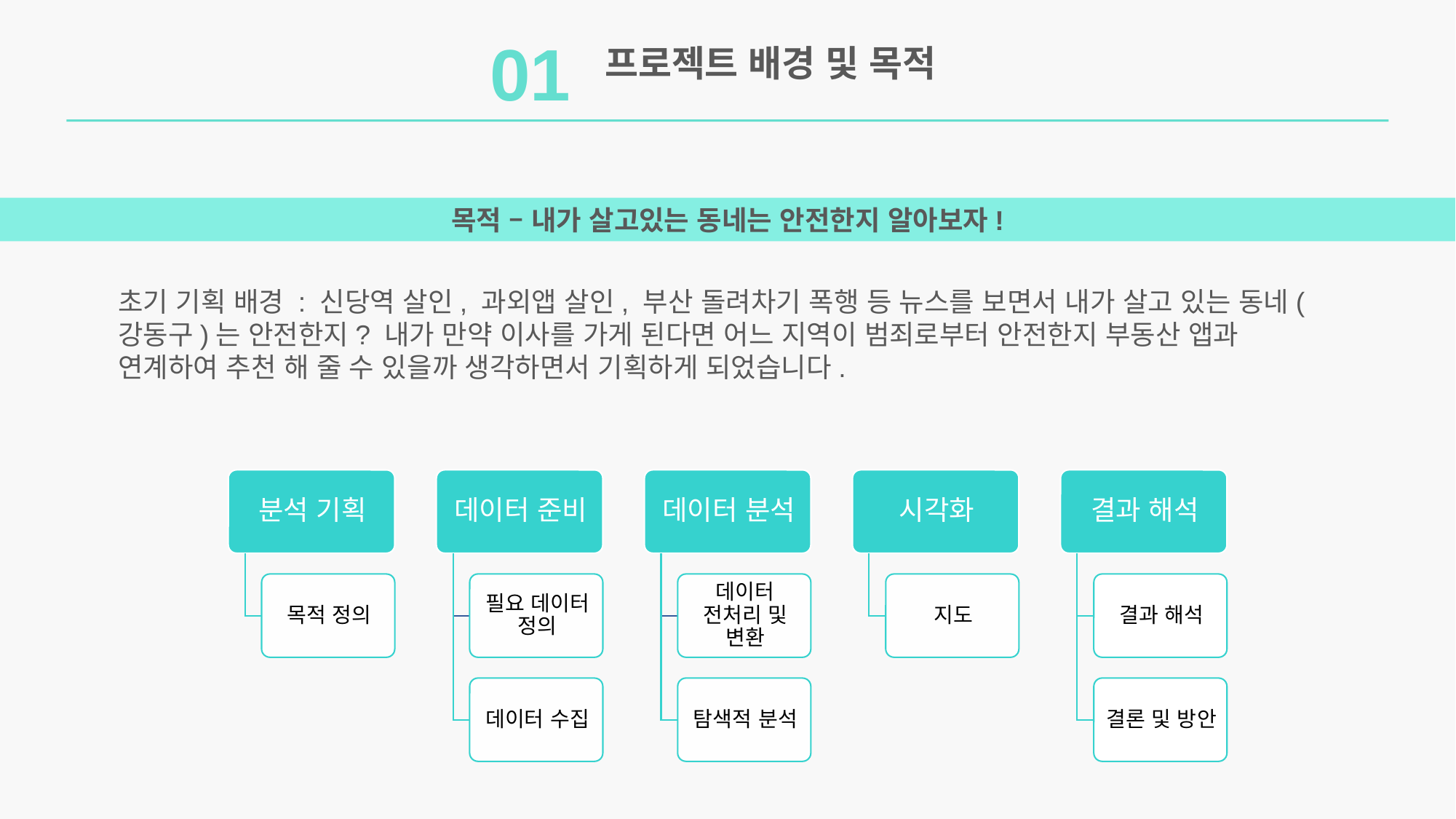

01
프로젝트 배경 및 목적

목적 – 내가 살고있는 동네는 안전한지 알아보자!
초기 기획 배경 : 신당역 살인, 과외앱 살인, 부산 돌려차기 폭행 등 뉴스를 보면서 내가 살고 있는 동네(강동구)는 안전한지? 내가 만약 이사를 가게 된다면 어느 지역이 범죄로부터 안전한지 부동산 앱과 연계하여 추천 해 줄 수 있을까 생각하면서 기획하게 되었습니다.
분석 기획
목적 정의
데이터 준비
필요 데이터 정의
데이터 수집
데이터 분석
데이터 전처리 및 변환
탐색적 분석
시각화
지도
결과 해석
결과 해석
결론 및 방안